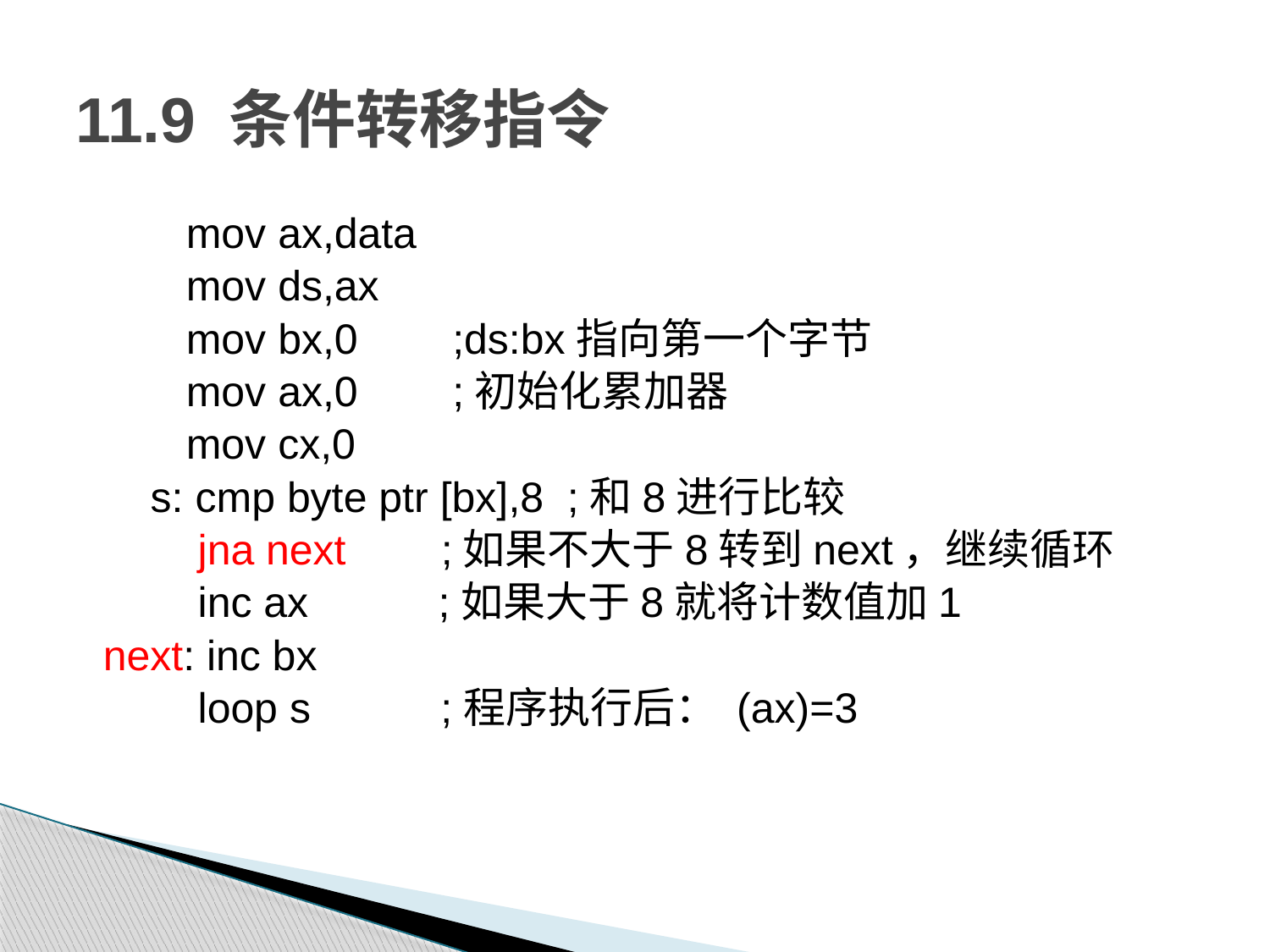

# 11.9 条件转移指令
        mov ax,data
        mov ds,ax
        mov bx,0        ;ds:bx指向第一个字节
        mov ax,0        ;初始化累加器
        mov cx,0
     s: cmp byte ptr [bx],8  ;和8进行比较
         jna next        ;如果不大于8转到next，继续循环
         inc ax           ;如果大于8就将计数值加1
 next: inc bx
         loop s           ;程序执行后： (ax)=3